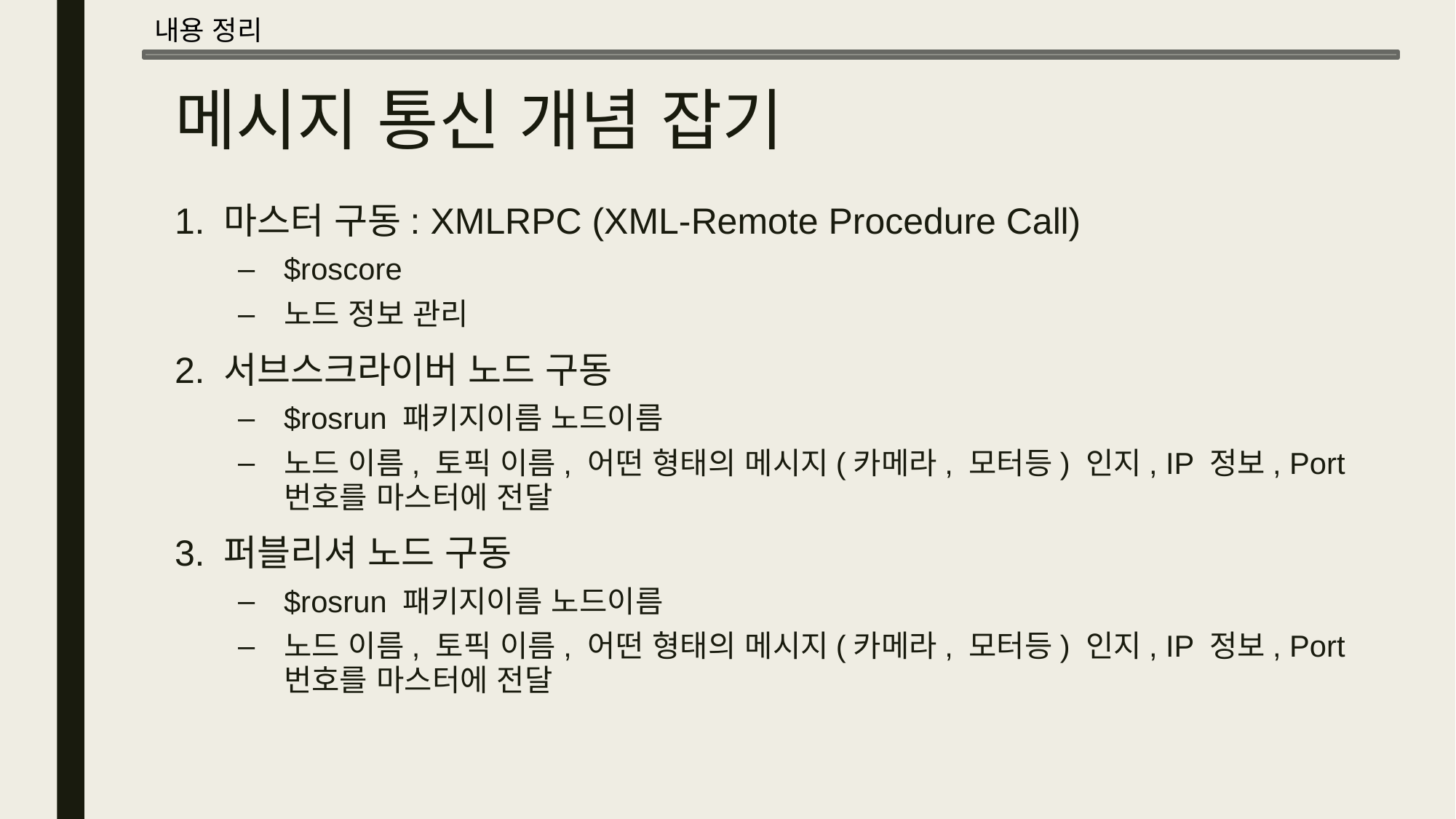

내용 정리

# 메시지 통신 개념 잡기
1. 마스터 구동: XMLRPC (XML-Remote Procedure Call)
$roscore
노드 정보 관리
2. 서브스크라이버 노드 구동
$rosrun 패키지이름 노드이름
노드 이름, 토픽 이름, 어떤 형태의 메시지(카메라, 모터등) 인지, IP 정보, Port 번호를 마스터에 전달
3. 퍼블리셔 노드 구동
$rosrun 패키지이름 노드이름
노드 이름, 토픽 이름, 어떤 형태의 메시지(카메라, 모터등) 인지, IP 정보, Port 번호를 마스터에 전달